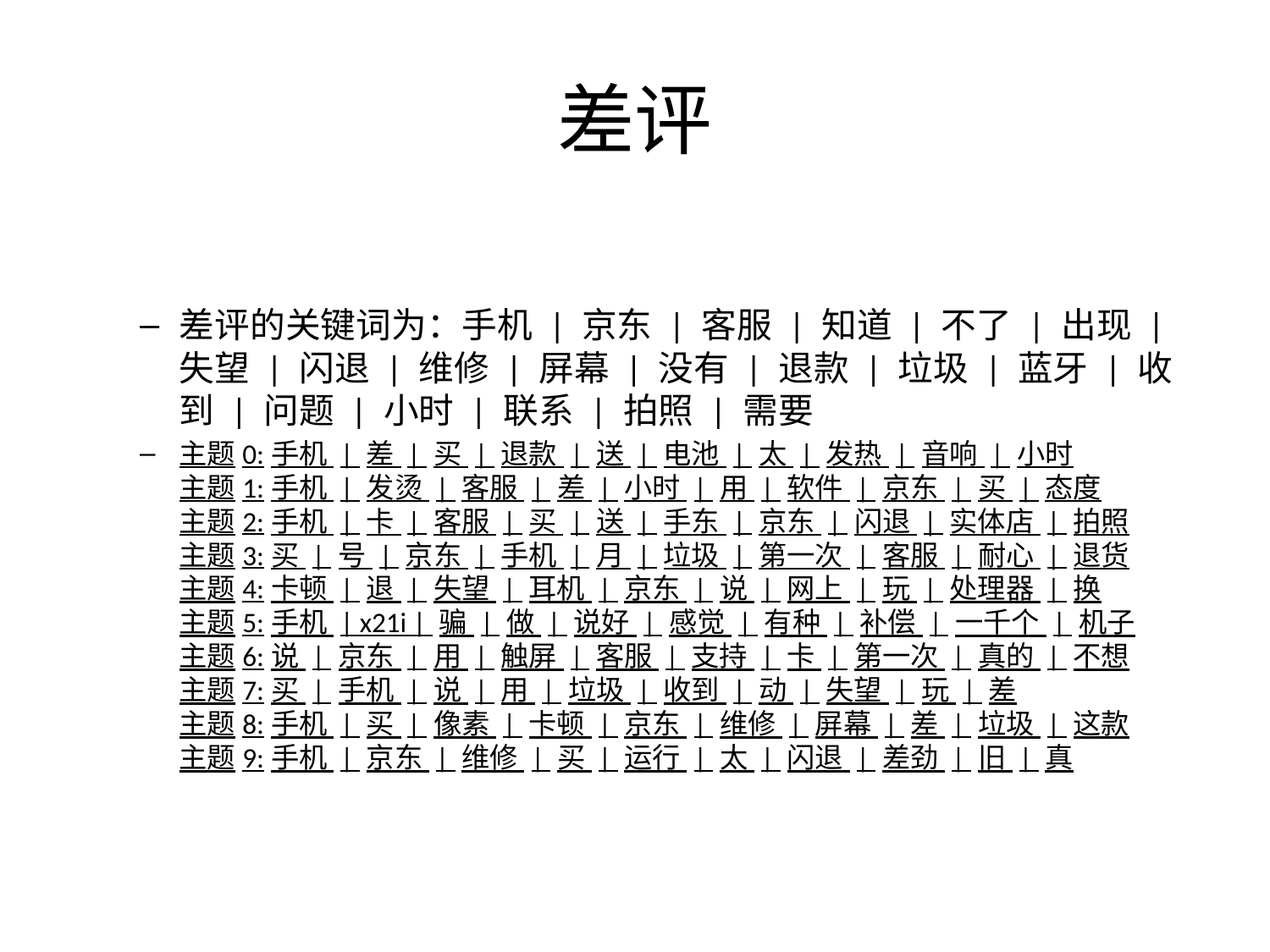

# 差评

差评的关键词为：手机 | 京东 | 客服 | 知道 | 不了 | 出现 | 失望 | 闪退 | 维修 | 屏幕 | 没有 | 退款 | 垃圾 | 蓝牙 | 收到 | 问题 | 小时 | 联系 | 拍照 | 需要
主题0:手机 | 差 | 买 | 退款 | 送 | 电池 | 太 | 发热 | 音响 | 小时
主题1:手机 | 发烫 | 客服 | 差 | 小时 | 用 | 软件 | 京东 | 买 | 态度
主题2:手机 | 卡 | 客服 | 买 | 送 | 手东 | 京东 | 闪退 | 实体店 | 拍照
主题3:买 | 号 | 京东 | 手机 | 月 | 垃圾 | 第一次 | 客服 | 耐心 | 退货
主题4:卡顿 | 退 | 失望 | 耳机 | 京东 | 说 | 网上 | 玩 | 处理器 | 换
主题5:手机 | x21i | 骗 | 做 | 说好 | 感觉 | 有种 | 补偿 | 一千个 | 机子
主题6:说 | 京东 | 用 | 触屏 | 客服 | 支持 | 卡 | 第一次 | 真的 | 不想
主题7:买 | 手机 | 说 | 用 | 垃圾 | 收到 | 动 | 失望 | 玩 | 差
主题8:手机 | 买 | 像素 | 卡顿 | 京东 | 维修 | 屏幕 | 差 | 垃圾 | 这款
主题9:手机 | 京东 | 维修 | 买 | 运行 | 太 | 闪退 | 差劲 | 旧 | 真